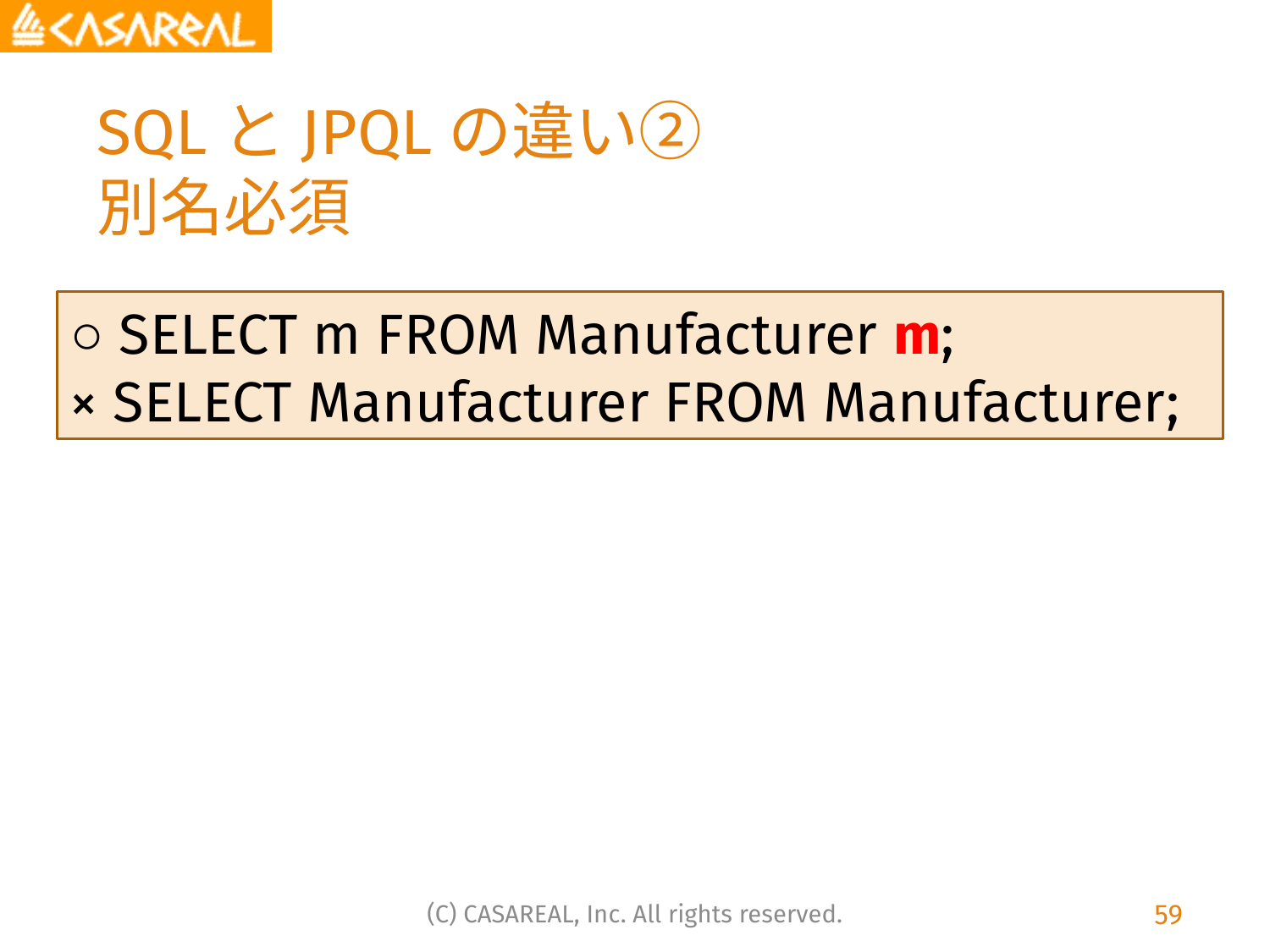

# SQLとJPQLの違い② 別名必須
○ SELECT m FROM Manufacturer m;
× SELECT Manufacturer FROM Manufacturer;
(C) CASAREAL, Inc. All rights reserved.
59